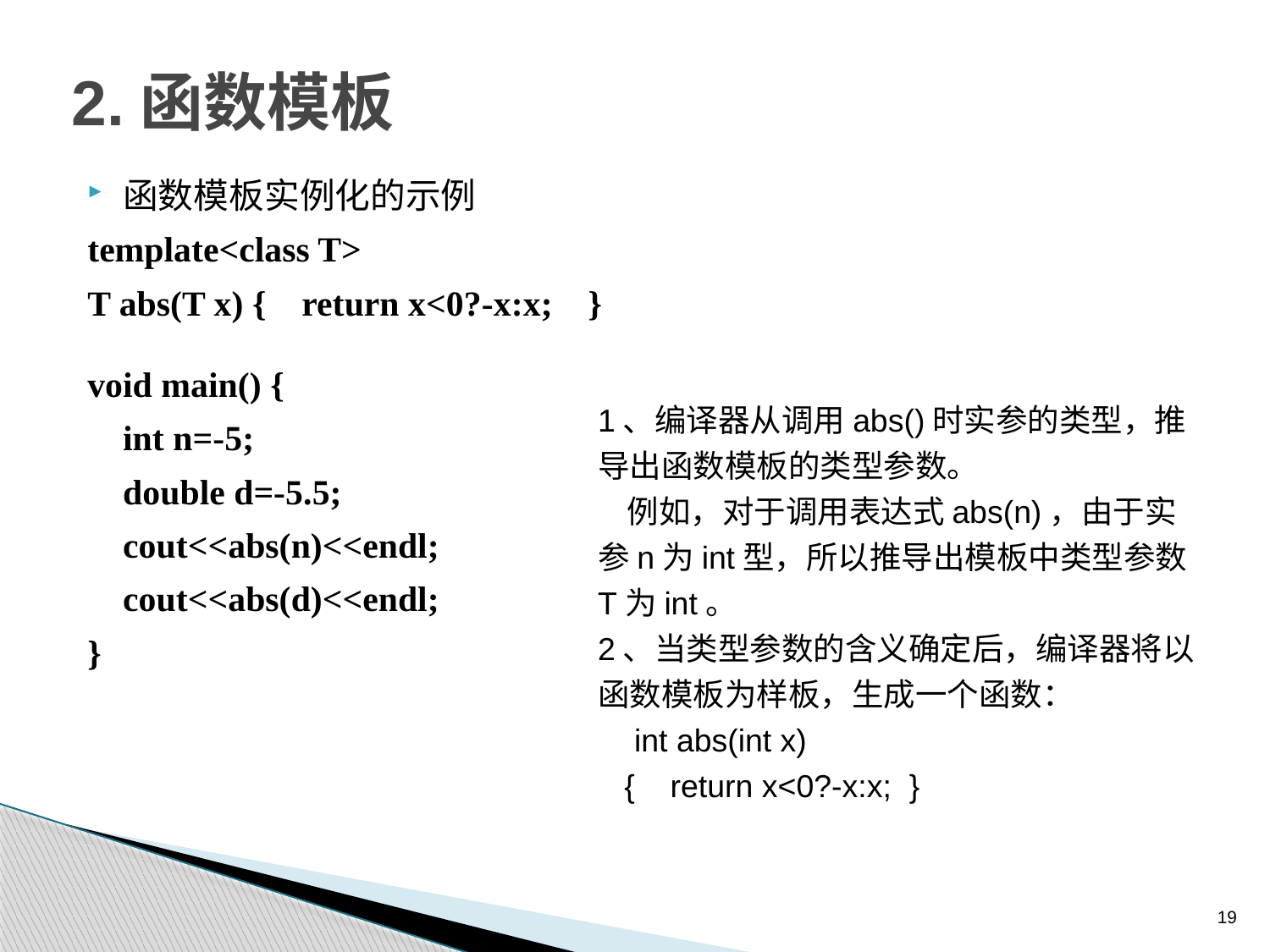

# 2.函数模板
函数模板实例化的示例
template<class T>
T abs(T x) {    return x<0?-x:x;    }

void main() {
    int n=-5;
    double d=-5.5;
    cout<<abs(n)<<endl;
    cout<<abs(d)<<endl;
}

1、编译器从调用abs()时实参的类型，推导出函数模板的类型参数。
   例如，对于调用表达式abs(n)，由于实参n为int型，所以推导出模板中类型参数T为int。
2、当类型参数的含义确定后，编译器将以函数模板为样板，生成一个函数：
    int abs(int x)
   {    return x<0?-x:x;  }
19